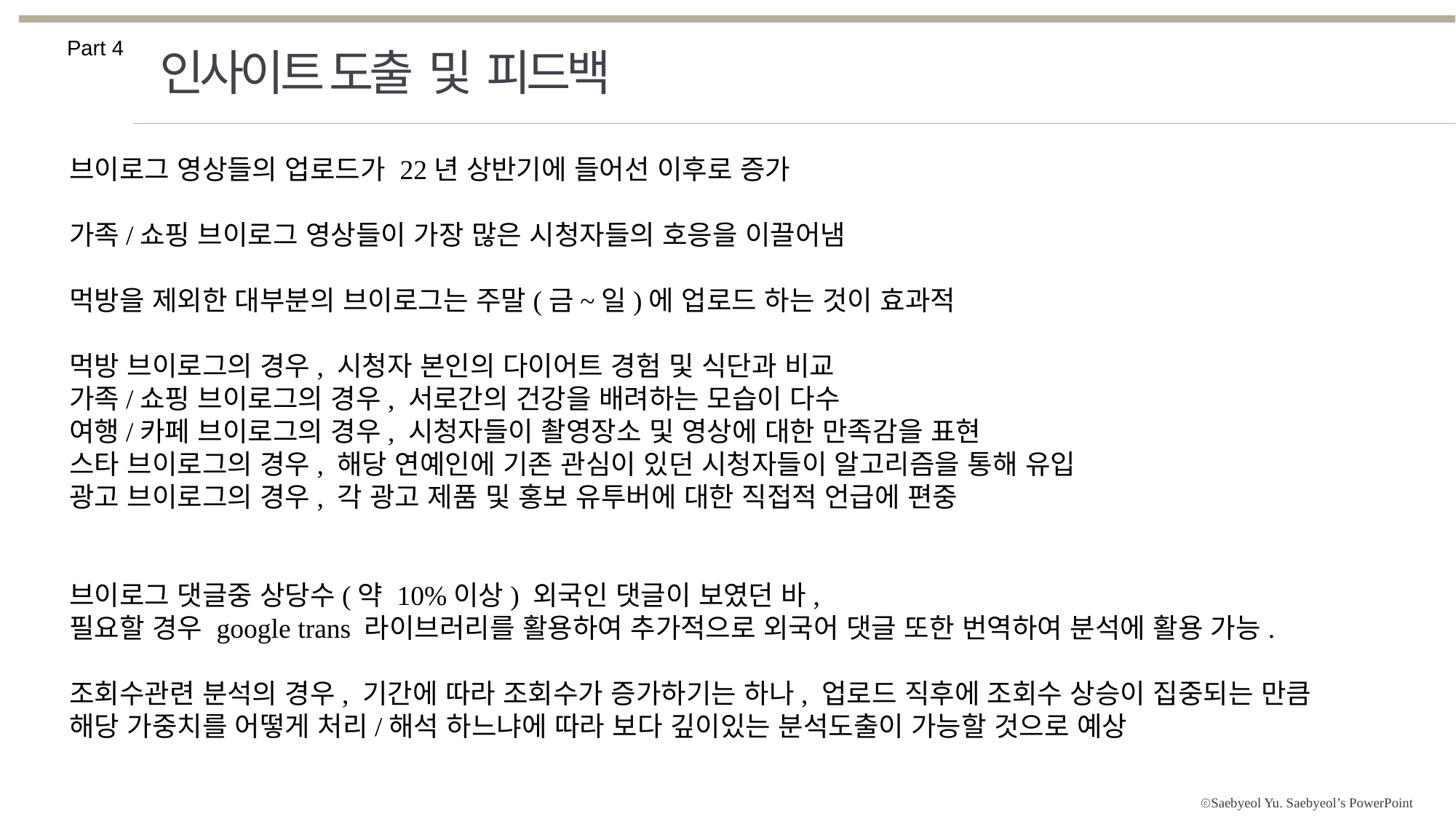

Part 4
인사이트 도출  및  피드백
브이로그 영상들의 업로드가 22년 상반기에 들어선 이후로 증가

가족/쇼핑 브이로그 영상들이 가장 많은 시청자들의 호응을 이끌어냄

먹방을 제외한 대부분의 브이로그는 주말(금~일)에 업로드 하는 것이 효과적

먹방 브이로그의 경우, 시청자 본인의 다이어트 경험 및 식단과 비교
가족/쇼핑 브이로그의 경우, 서로간의 건강을 배려하는 모습이 다수
여행/카페 브이로그의 경우, 시청자들이 촬영장소 및 영상에 대한 만족감을 표현
스타 브이로그의 경우, 해당 연예인에 기존 관심이 있던 시청자들이 알고리즘을 통해 유입
광고 브이로그의 경우, 각 광고 제품 및 홍보 유투버에 대한 직접적 언급에 편중

브이로그 댓글중 상당수(약 10%이상) 외국인 댓글이 보였던 바,
필요할 경우 google trans 라이브러리를 활용하여 추가적으로 외국어 댓글 또한 번역하여 분석에 활용 가능.

조회수관련 분석의 경우, 기간에 따라 조회수가 증가하기는 하나, 업로드 직후에 조회수 상승이 집중되는 만큼
해당 가중치를 어떻게 처리/해석 하느냐에 따라 보다 깊이있는 분석도출이 가능할 것으로 예상